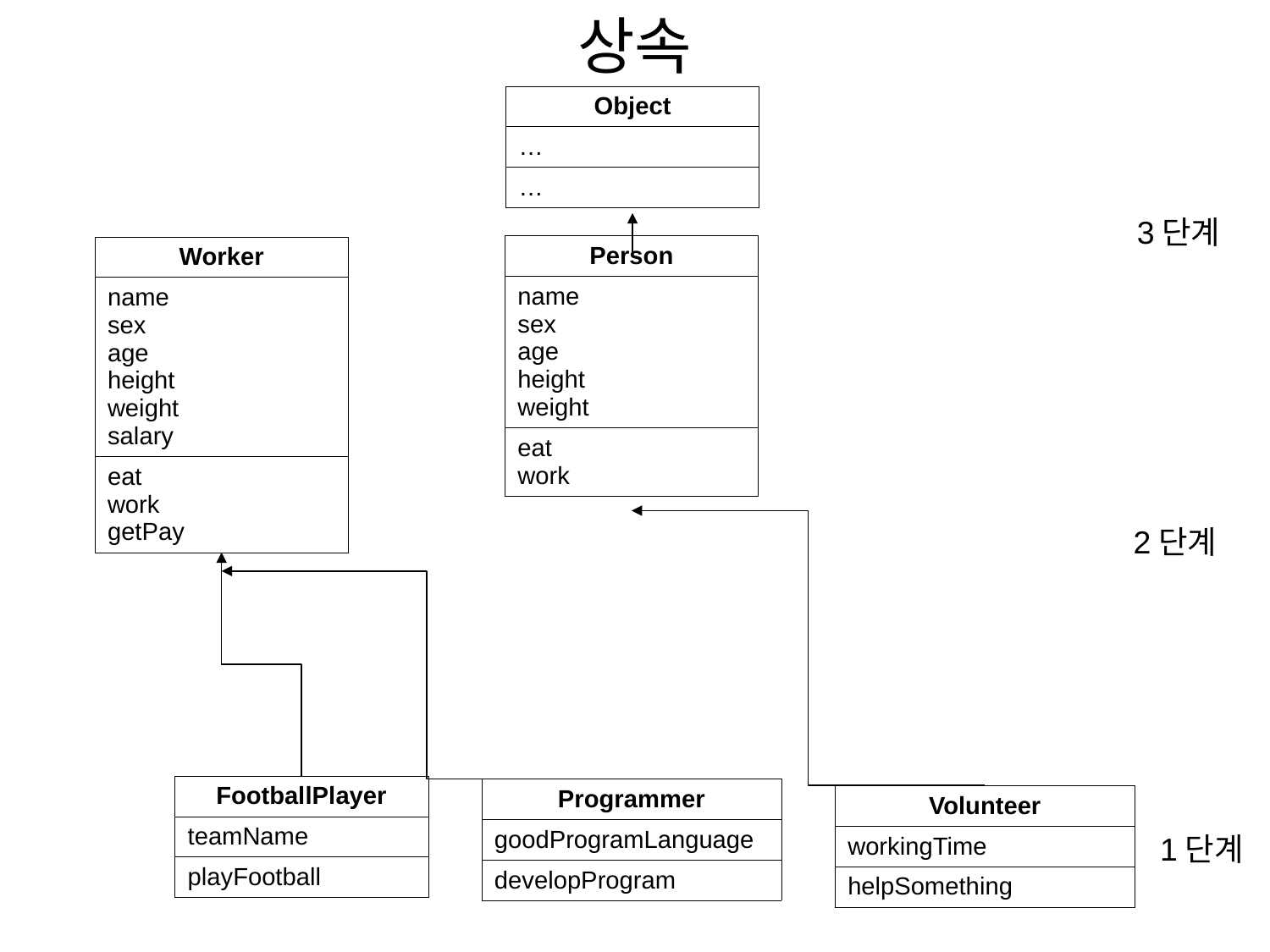

# 상속
| Object |
| --- |
| … |
| … |
3단계
| Person |
| --- |
| name sex age height weight |
| eat work |
| Worker |
| --- |
| name sex age height weight salary |
| eat work getPay |
2단계
| FootballPlayer |
| --- |
| teamName |
| playFootball |
| Programmer |
| --- |
| goodProgramLanguage |
| developProgram |
| Volunteer |
| --- |
| workingTime |
| helpSomething |
1단계